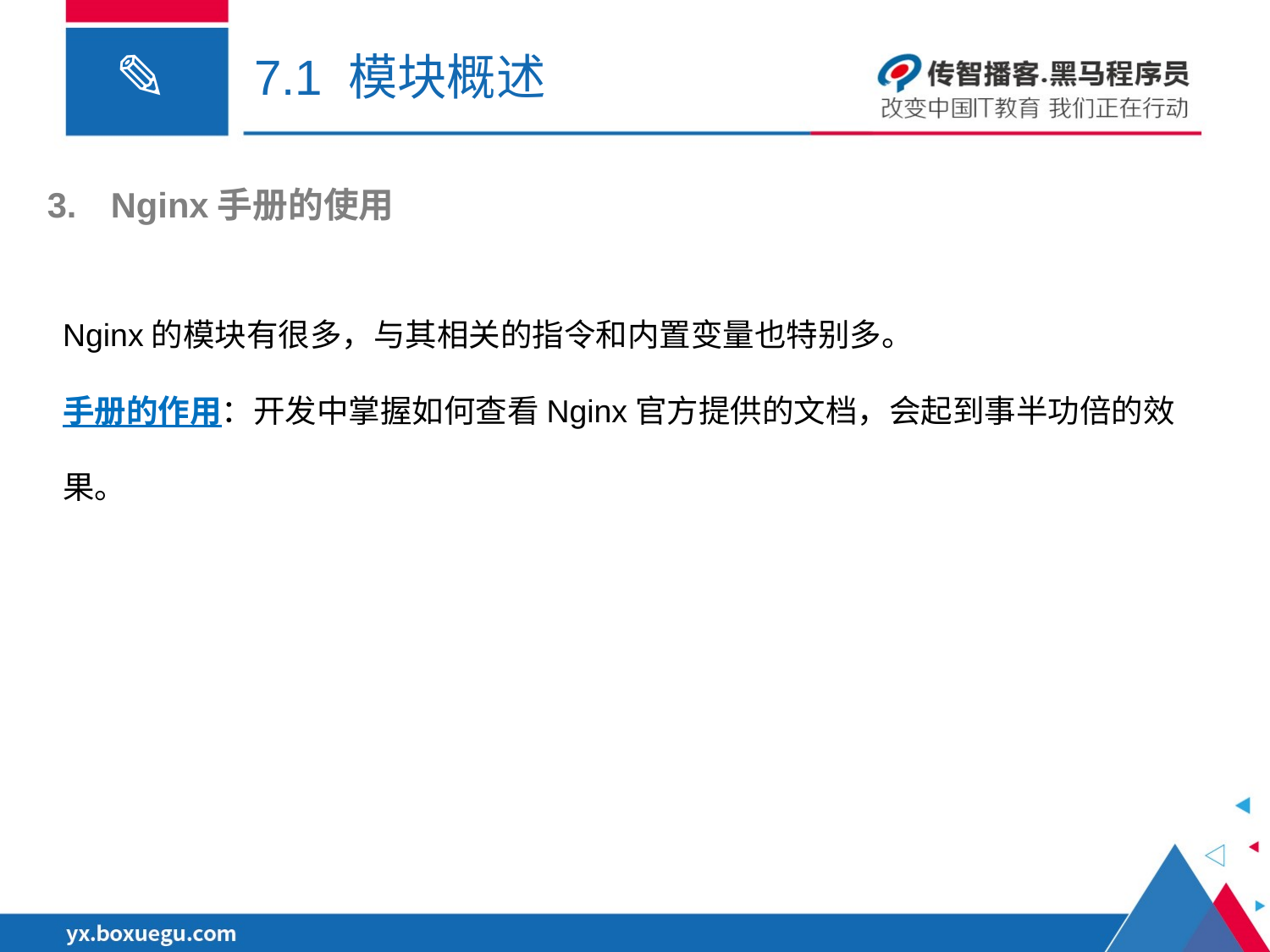

# 7.1 模块概述
Nginx手册的使用
Nginx的模块有很多，与其相关的指令和内置变量也特别多。
手册的作用：开发中掌握如何查看Nginx官方提供的文档，会起到事半功倍的效果。